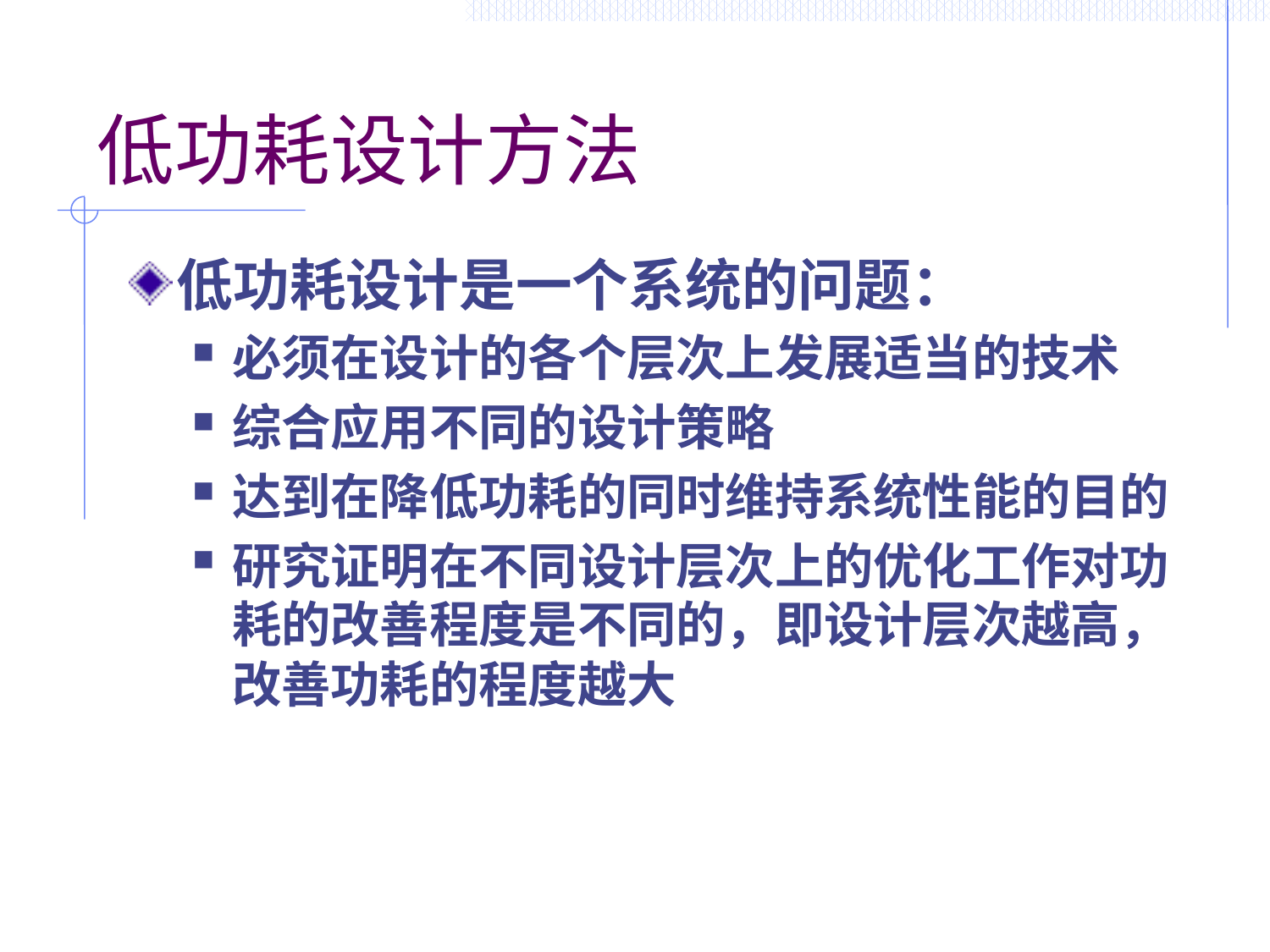

# 低功耗设计方法
低功耗设计是一个系统的问题：
必须在设计的各个层次上发展适当的技术
综合应用不同的设计策略
达到在降低功耗的同时维持系统性能的目的
研究证明在不同设计层次上的优化工作对功耗的改善程度是不同的，即设计层次越高，改善功耗的程度越大